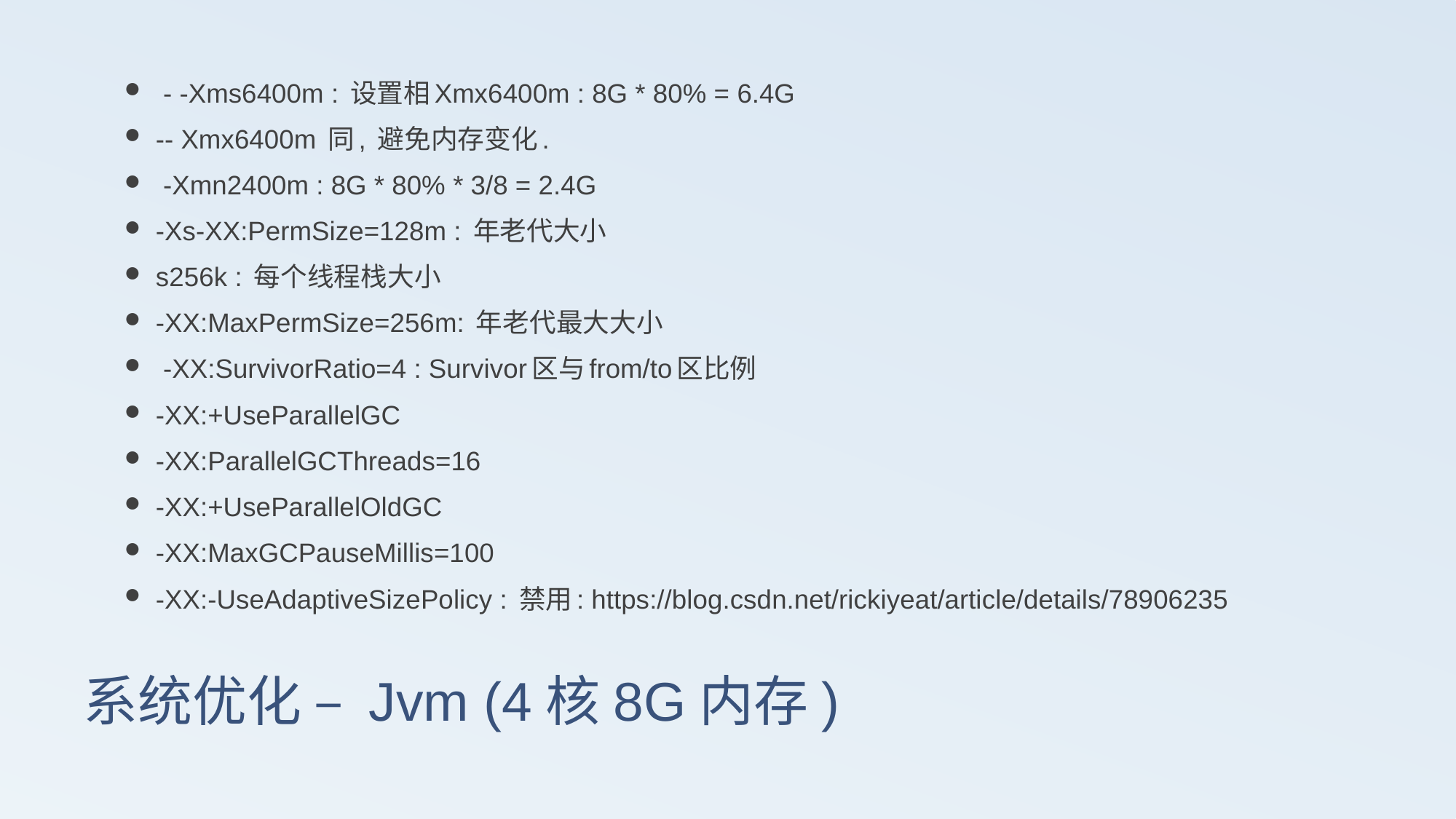

- -Xms6400m : 设置相Xmx6400m : 8G * 80% = 6.4G
-- Xmx6400m 同, 避免内存变化.
 -Xmn2400m : 8G * 80% * 3/8 = 2.4G
-Xs-XX:PermSize=128m : 年老代大小
s256k : 每个线程栈大小
-XX:MaxPermSize=256m: 年老代最大大小
 -XX:SurvivorRatio=4 : Survivor区与from/to区比例
-XX:+UseParallelGC
-XX:ParallelGCThreads=16
-XX:+UseParallelOldGC
-XX:MaxGCPauseMillis=100
-XX:-UseAdaptiveSizePolicy : 禁用: https://blog.csdn.net/rickiyeat/article/details/78906235

# 系统优化 – Jvm (4核8G内存)